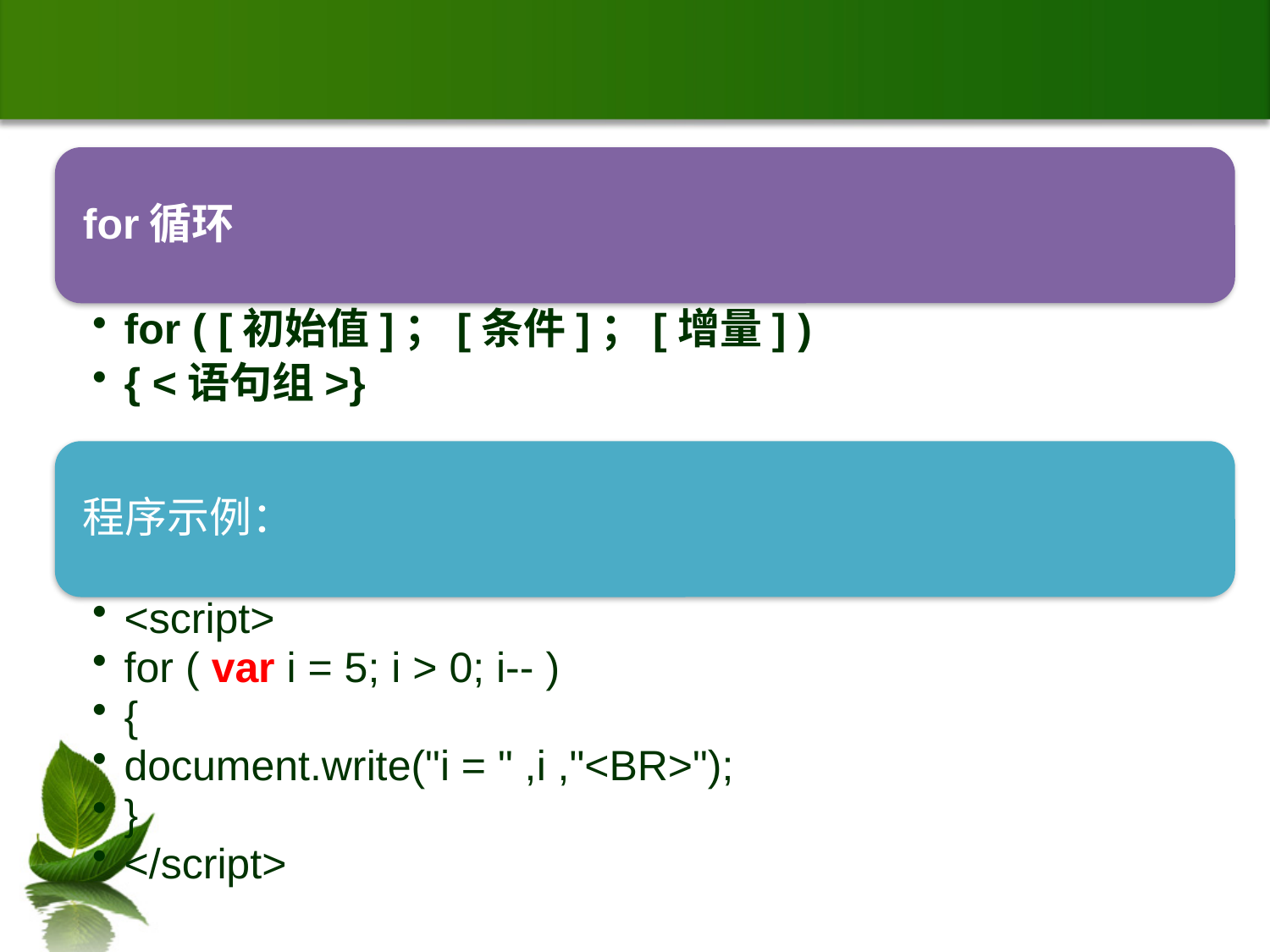

for循环
for ( [初始值]；[条件]；[增量] )
{ <语句组>}
程序示例：
<script>
for ( var i = 5; i > 0; i-- )
{
document.write("i = " ,i ,"<BR>");
}
</script>